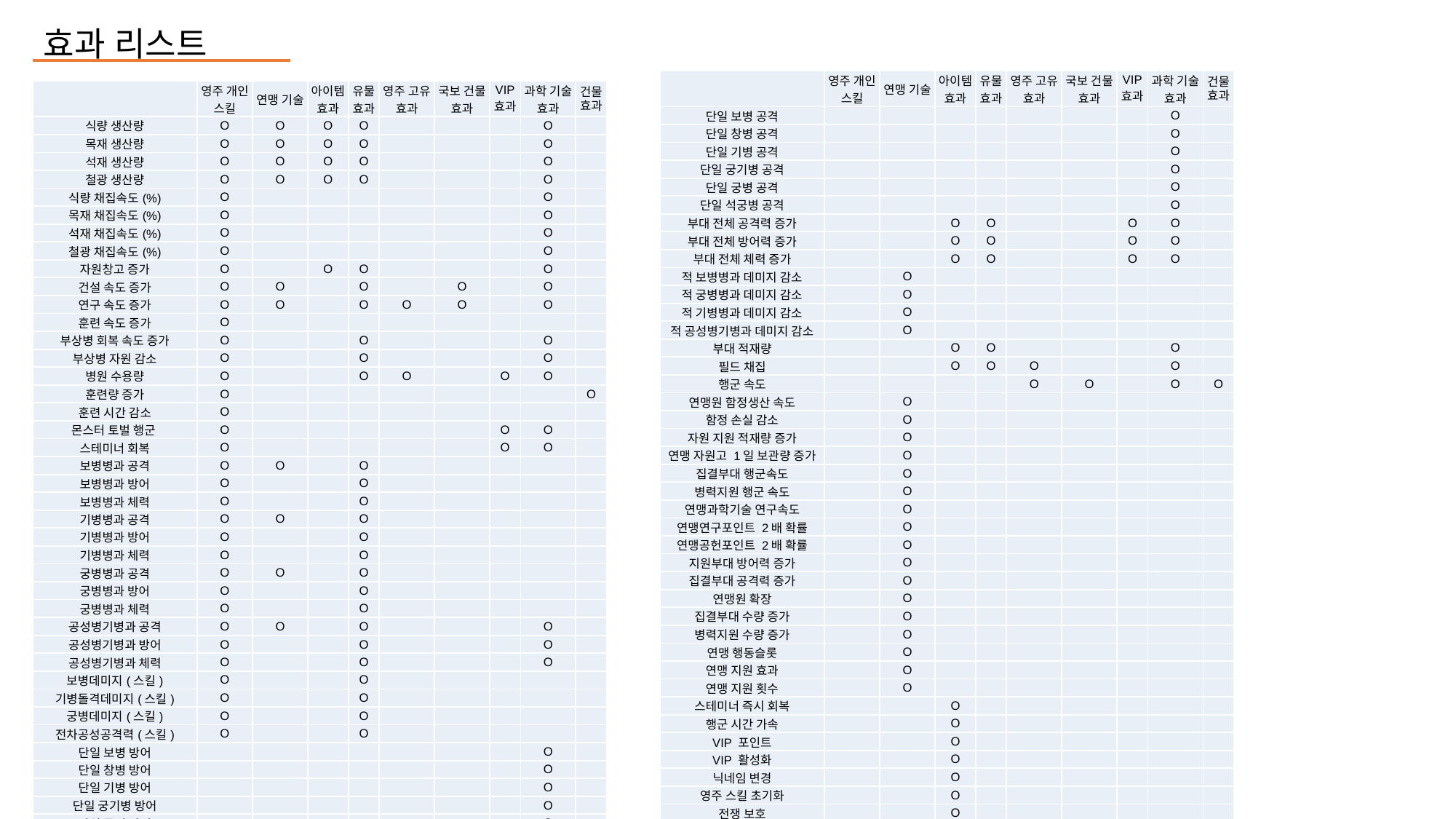

효과 리스트
|  | 영주 개인 스킬 | 연맹 기술 | 아이템 효과 | 유물 효과 | 영주 고유 효과 | 국보 건물 효과 | VIP 효과 | 과학 기술 효과 | 건물 효과 |
| --- | --- | --- | --- | --- | --- | --- | --- | --- | --- |
| 단일 보병 공격 |  |  |  |  |  |  |  | O |  |
| 단일 창병 공격 |  |  |  |  |  |  |  | O |  |
| 단일 기병 공격 |  |  |  |  |  |  |  | O |  |
| 단일 궁기병 공격 |  |  |  |  |  |  |  | O |  |
| 단일 궁병 공격 |  |  |  |  |  |  |  | O |  |
| 단일 석궁병 공격 |  |  |  |  |  |  |  | O |  |
| 부대 전체 공격력 증가 |  |  | O | O |  |  | O | O |  |
| 부대 전체 방어력 증가 |  |  | O | O |  |  | O | O |  |
| 부대 전체 체력 증가 |  |  | O | O |  |  | O | O |  |
| 적 보병병과 데미지 감소 |  | O |  |  |  |  |  |  |  |
| 적 궁병병과 데미지 감소 |  | O |  |  |  |  |  |  |  |
| 적 기병병과 데미지 감소 |  | O |  |  |  |  |  |  |  |
| 적 공성병기병과 데미지 감소 |  | O |  |  |  |  |  |  |  |
| 부대 적재량 |  |  | O | O |  |  |  | O |  |
| 필드 채집 |  |  | O | O | O |  |  | O |  |
| 행군 속도 |  |  |  |  | O | O |  | O | O |
| 연맹원 함정생산 속도 |  | O |  |  |  |  |  |  |  |
| 함정 손실 감소 |  | O |  |  |  |  |  |  |  |
| 자원 지원 적재량 증가 |  | O |  |  |  |  |  |  |  |
| 연맹 자원고 1일 보관량 증가 |  | O |  |  |  |  |  |  |  |
| 집결부대 행군속도 |  | O |  |  |  |  |  |  |  |
| 병력지원 행군 속도 |  | O |  |  |  |  |  |  |  |
| 연맹과학기술 연구속도 |  | O |  |  |  |  |  |  |  |
| 연맹연구포인트 2배 확률 |  | O |  |  |  |  |  |  |  |
| 연맹공헌포인트 2배 확률 |  | O |  |  |  |  |  |  |  |
| 지원부대 방어력 증가 |  | O |  |  |  |  |  |  |  |
| 집결부대 공격력 증가 |  | O |  |  |  |  |  |  |  |
| 연맹원 확장 |  | O |  |  |  |  |  |  |  |
| 집결부대 수량 증가 |  | O |  |  |  |  |  |  |  |
| 병력지원 수량 증가 |  | O |  |  |  |  |  |  |  |
| 연맹 행동슬롯 |  | O |  |  |  |  |  |  |  |
| 연맹 지원 효과 |  | O |  |  |  |  |  |  |  |
| 연맹 지원 횟수 |  | O |  |  |  |  |  |  |  |
| 스테미너 즉시 회복 |  |  | O |  |  |  |  |  |  |
| 행군 시간 가속 |  |  | O |  |  |  |  |  |  |
| VIP 포인트 |  |  | O |  |  |  |  |  |  |
| VIP 활성화 |  |  | O |  |  |  |  |  |  |
| 닉네임 변경 |  |  | O |  |  |  |  |  |  |
| 영주 스킬 초기화 |  |  | O |  |  |  |  |  |  |
| 전쟁 보호 |  |  | O |  |  |  |  |  |  |
| 정찰 보호 |  |  | O |  |  |  |  |  |  |
| 위장술 |  |  | O |  |  |  |  |  |  |
| 행군 소환 |  |  | O |  |  |  |  |  |  |
| 고급 회군 |  |  | O |  |  |  |  |  |  |
| 임의 도시 이동 |  |  | O |  |  |  |  |  |  |
| 고급 도시 이동 |  |  | O |  |  |  |  |  |  |
| 봉랍 편지 |  |  | O |  |  |  |  |  |  |
| 나팔 |  |  | O |  |  |  |  |  |  |
|  | 영주 개인 스킬 | 연맹 기술 | 아이템 효과 | 유물 효과 | 영주 고유 효과 | 국보 건물 효과 | VIP 효과 | 과학 기술 효과 | 건물 효과 |
| --- | --- | --- | --- | --- | --- | --- | --- | --- | --- |
| 식량 생산량 | O | O | O | O |  |  |  | O |  |
| 목재 생산량 | O | O | O | O |  |  |  | O |  |
| 석재 생산량 | O | O | O | O |  |  |  | O |  |
| 철광 생산량 | O | O | O | O |  |  |  | O |  |
| 식량 채집속도(%) | O |  |  |  |  |  |  | O |  |
| 목재 채집속도(%) | O |  |  |  |  |  |  | O |  |
| 석재 채집속도(%) | O |  |  |  |  |  |  | O |  |
| 철광 채집속도(%) | O |  |  |  |  |  |  | O |  |
| 자원창고 증가 | O |  | O | O |  |  |  | O |  |
| 건설 속도 증가 | O | O |  | O |  | O |  | O |  |
| 연구 속도 증가 | O | O |  | O | O | O |  | O |  |
| 훈련 속도 증가 | O |  |  |  |  |  |  |  |  |
| 부상병 회복 속도 증가 | O |  |  | O |  |  |  | O |  |
| 부상병 자원 감소 | O |  |  | O |  |  |  | O |  |
| 병원 수용량 | O |  |  | O | O |  | O | O |  |
| 훈련량 증가 | O |  |  |  |  |  |  |  | O |
| 훈련 시간 감소 | O |  |  |  |  |  |  |  |  |
| 몬스터 토벌 행군 | O |  |  |  |  |  | O | O |  |
| 스테미너 회복 | O |  |  |  |  |  | O | O |  |
| 보병병과 공격 | O | O |  | O |  |  |  |  |  |
| 보병병과 방어 | O |  |  | O |  |  |  |  |  |
| 보병병과 체력 | O |  |  | O |  |  |  |  |  |
| 기병병과 공격 | O | O |  | O |  |  |  |  |  |
| 기병병과 방어 | O |  |  | O |  |  |  |  |  |
| 기병병과 체력 | O |  |  | O |  |  |  |  |  |
| 궁병병과 공격 | O | O |  | O |  |  |  |  |  |
| 궁병병과 방어 | O |  |  | O |  |  |  |  |  |
| 궁병병과 체력 | O |  |  | O |  |  |  |  |  |
| 공성병기병과 공격 | O | O |  | O |  |  |  | O |  |
| 공성병기병과 방어 | O |  |  | O |  |  |  | O |  |
| 공성병기병과 체력 | O |  |  | O |  |  |  | O |  |
| 보병데미지(스킬) | O |  |  | O |  |  |  |  |  |
| 기병돌격데미지(스킬) | O |  |  | O |  |  |  |  |  |
| 궁병데미지(스킬) | O |  |  | O |  |  |  |  |  |
| 전차공성공격력(스킬) | O |  |  | O |  |  |  |  |  |
| 단일 보병 방어 |  |  |  |  |  |  |  | O |  |
| 단일 창병 방어 |  |  |  |  |  |  |  | O |  |
| 단일 기병 방어 |  |  |  |  |  |  |  | O |  |
| 단일 궁기병 방어 |  |  |  |  |  |  |  | O |  |
| 단일 궁병 방어 |  |  |  |  |  |  |  | O |  |
| 단일 석궁병 방어 |  |  |  |  |  |  |  | O |  |
| 단일 보병 체력 |  |  |  |  |  |  |  | O |  |
| 단일 창병 체력 |  |  |  |  |  |  |  | O |  |
| 단일 기병 체력 |  |  |  |  |  |  |  | O |  |
| 단일 궁기병 체력 |  |  |  |  |  |  |  | O |  |
| 단일 궁병 체력 |  |  |  |  |  |  |  | O |  |
| 단일 석궁병 체력 |  |  |  |  |  |  |  | O |  |